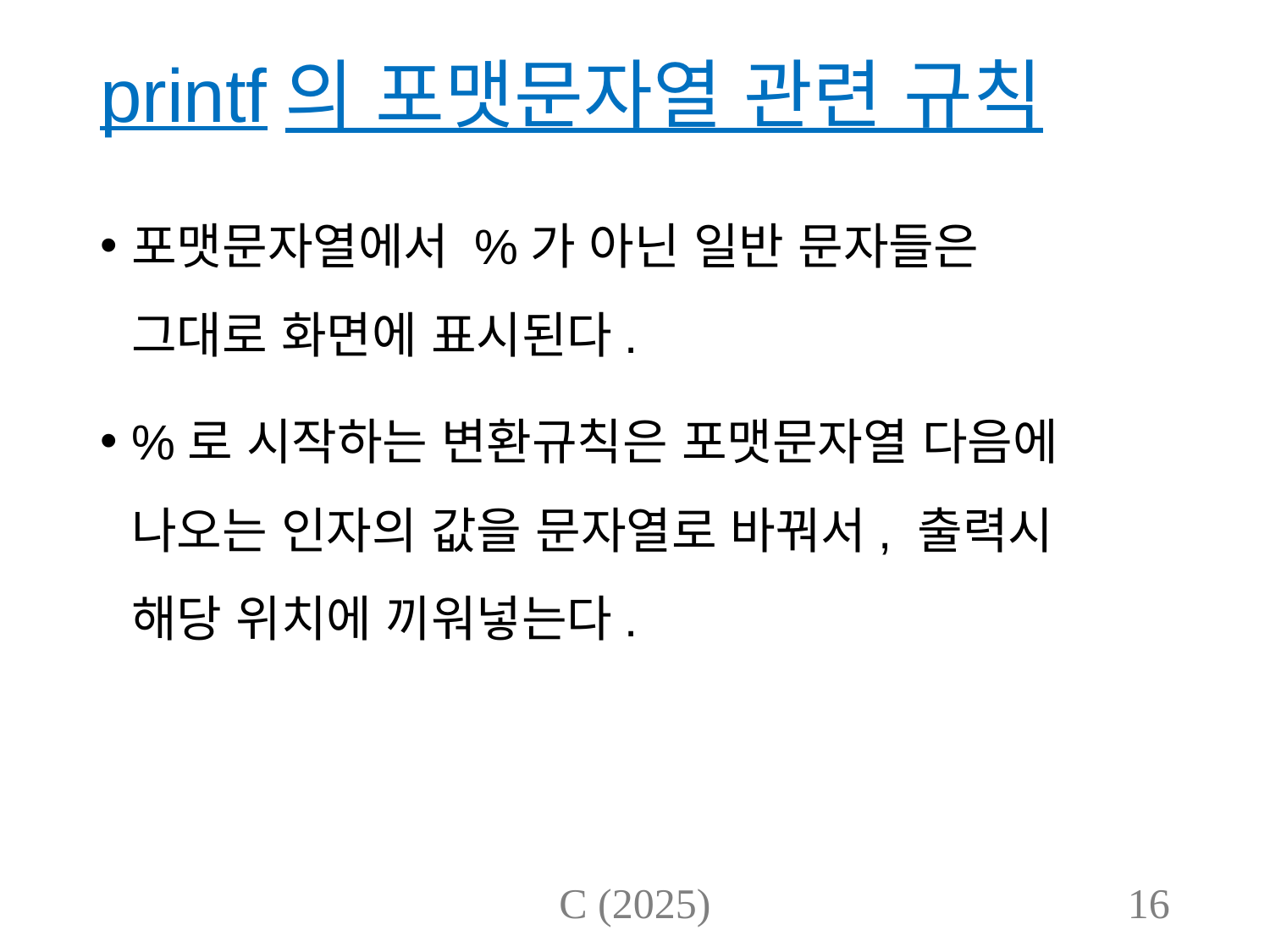

# printf의 포맷문자열 관련 규칙
포맷문자열에서 %가 아닌 일반 문자들은
그대로 화면에 표시된다.
%로 시작하는 변환규칙은 포맷문자열 다음에
나오는 인자의 값을 문자열로 바꿔서, 출력시 해당 위치에 끼워넣는다.
C (2025)
16